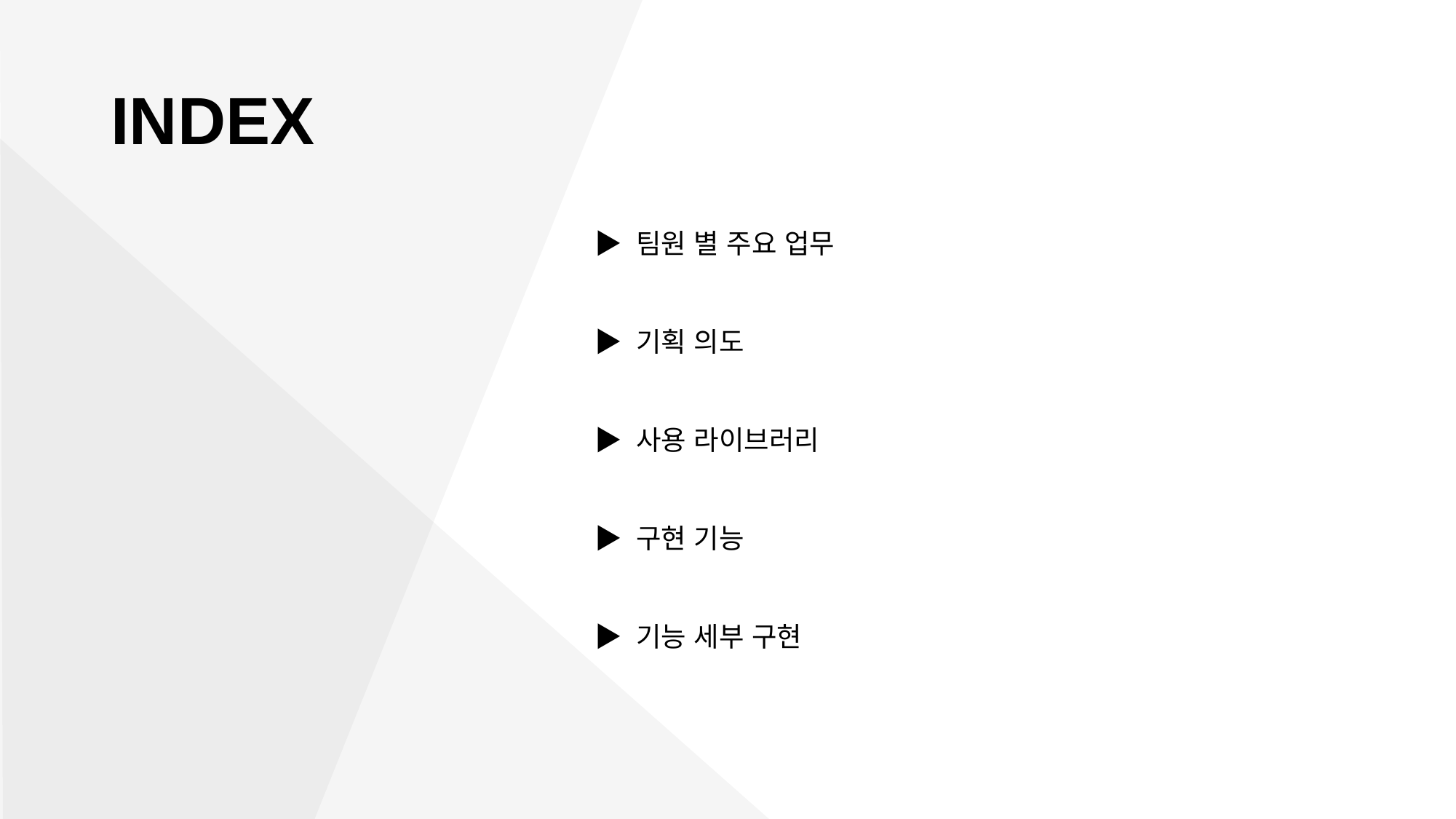

# INDEX

▶ 팀원 별 주요 업무
▶ 기획 의도
▶ 사용 라이브러리
▶ 구현 기능
▶ 기능 세부 구현